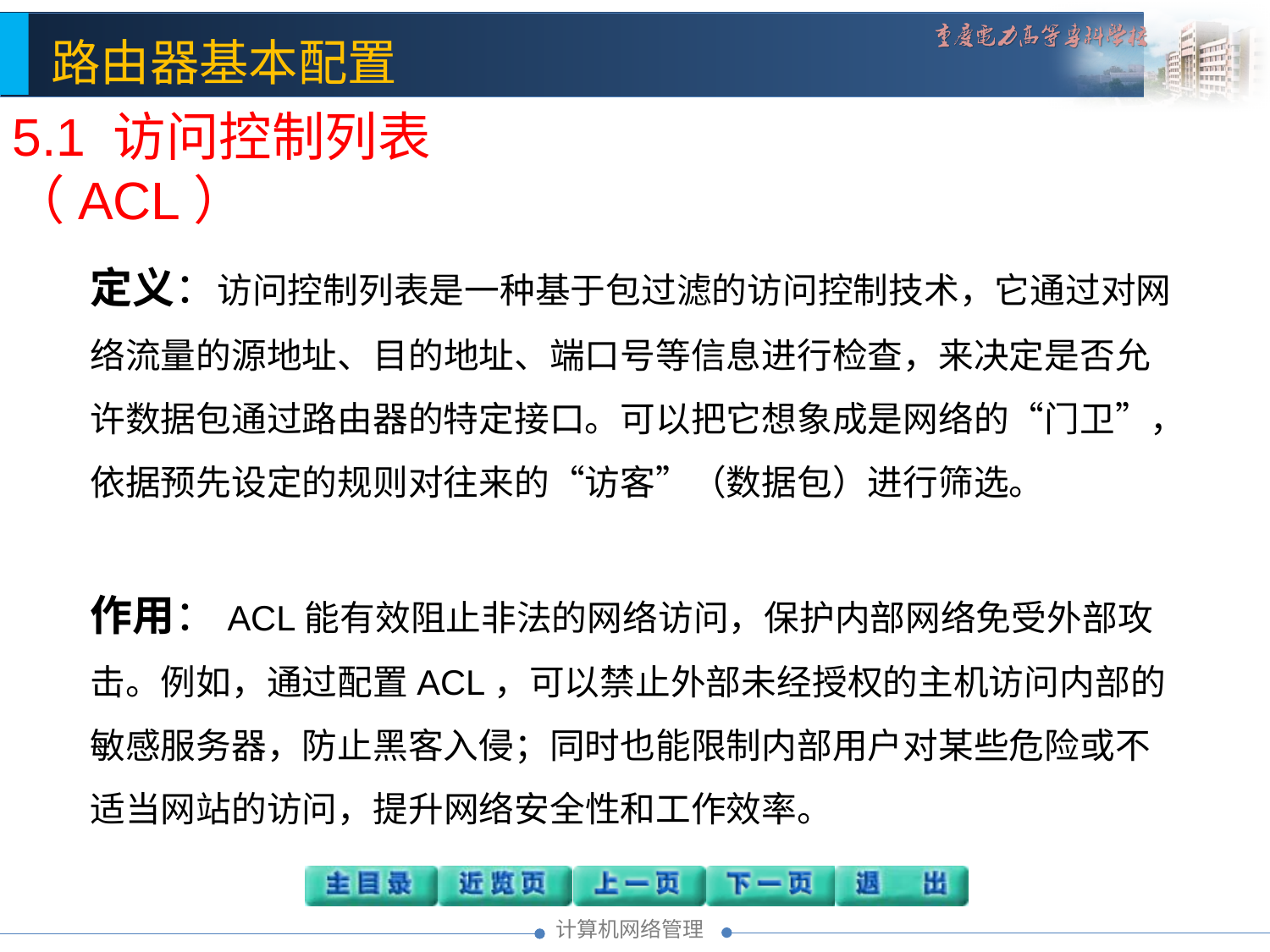

5.1 访问控制列表（ACL）
定义：访问控制列表是一种基于包过滤的访问控制技术，它通过对网络流量的源地址、目的地址、端口号等信息进行检查，来决定是否允许数据包通过路由器的特定接口。可以把它想象成是网络的“门卫”，依据预先设定的规则对往来的“访客”（数据包）进行筛选。
作用：ACL能有效阻止非法的网络访问，保护内部网络免受外部攻击。例如，通过配置ACL，可以禁止外部未经授权的主机访问内部的敏感服务器，防止黑客入侵；同时也能限制内部用户对某些危险或不适当网站的访问，提升网络安全性和工作效率。